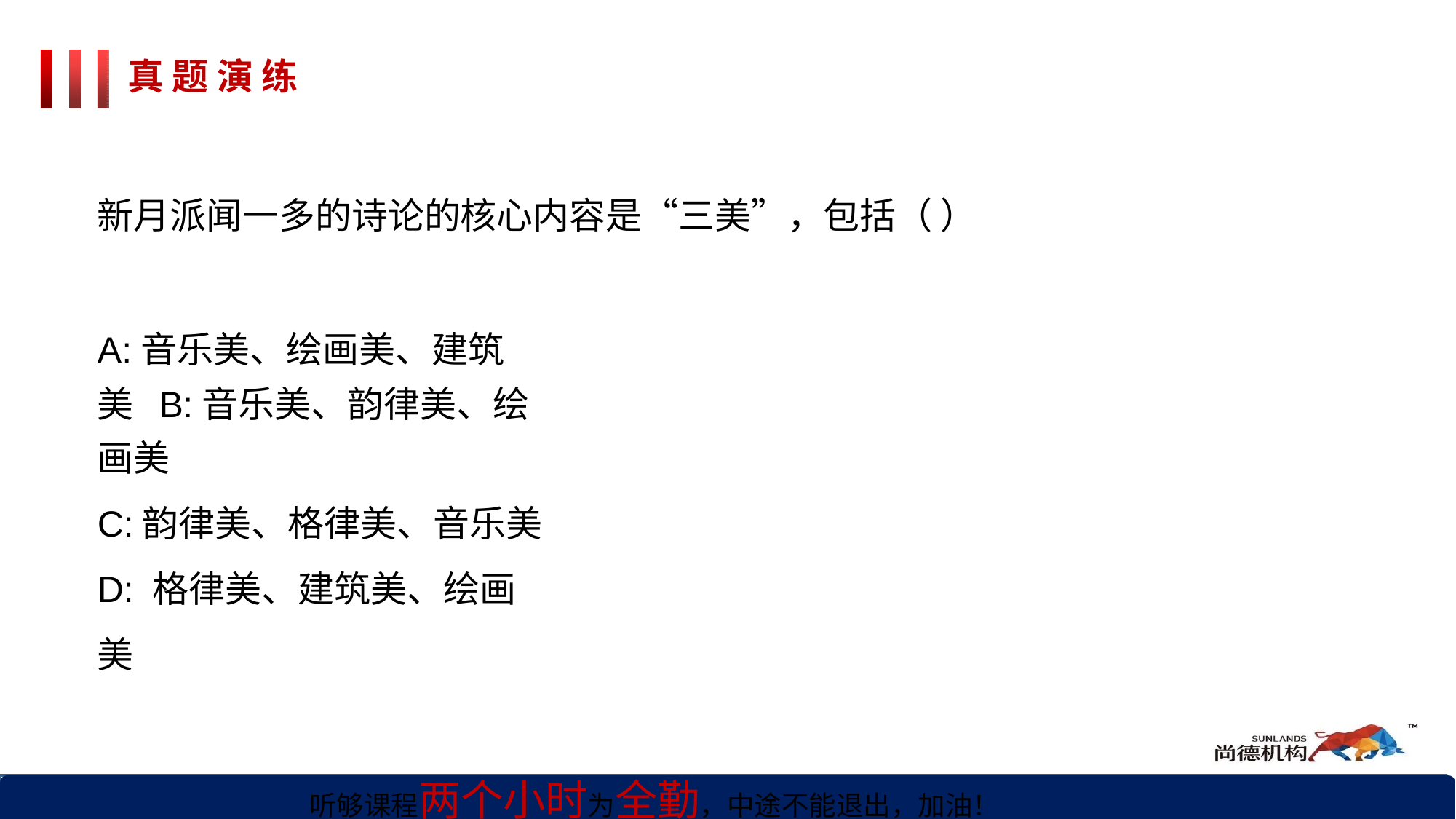

# 真 题 演 练
新月派闻一多的诗论的核心内容是“三美”，包括（ ）

A:音乐美、绘画美、建筑美  B:音乐美、韵律美、绘画美
C:韵律美、格律美、音乐美 D: 格律美、建筑美、绘画美

听够课程两个小时为全勤，中途不能退出，加油！